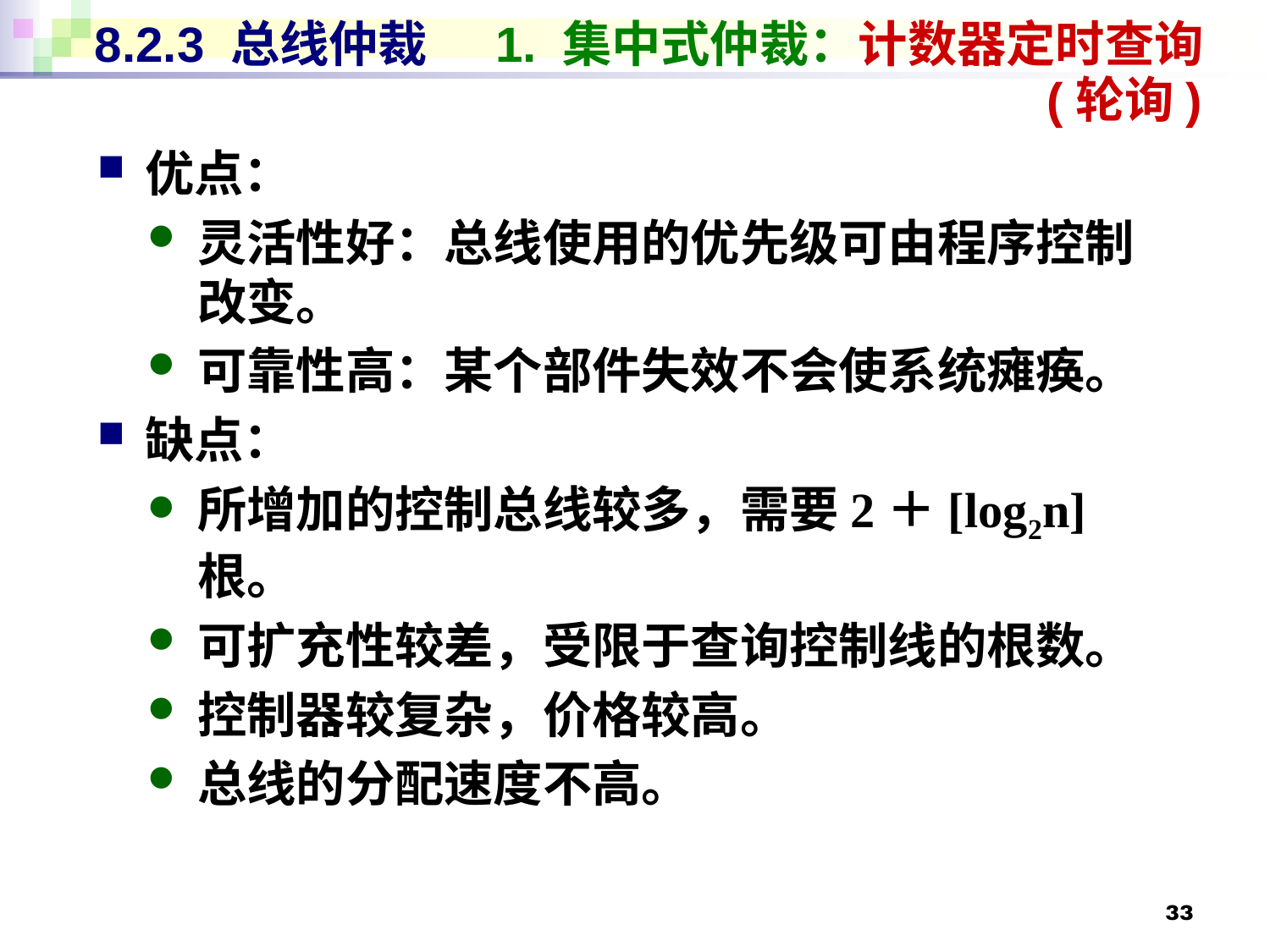

# 8.2.3 总线仲裁     1. 集中式仲裁：计数器定时查询
(轮询)
优点：
灵活性好：总线使用的优先级可由程序控制改变。
可靠性高：某个部件失效不会使系统瘫痪。
缺点：
所增加的控制总线较多，需要2＋[log2n]根。
可扩充性较差，受限于查询控制线的根数。
控制器较复杂，价格较高。
总线的分配速度不高。
33